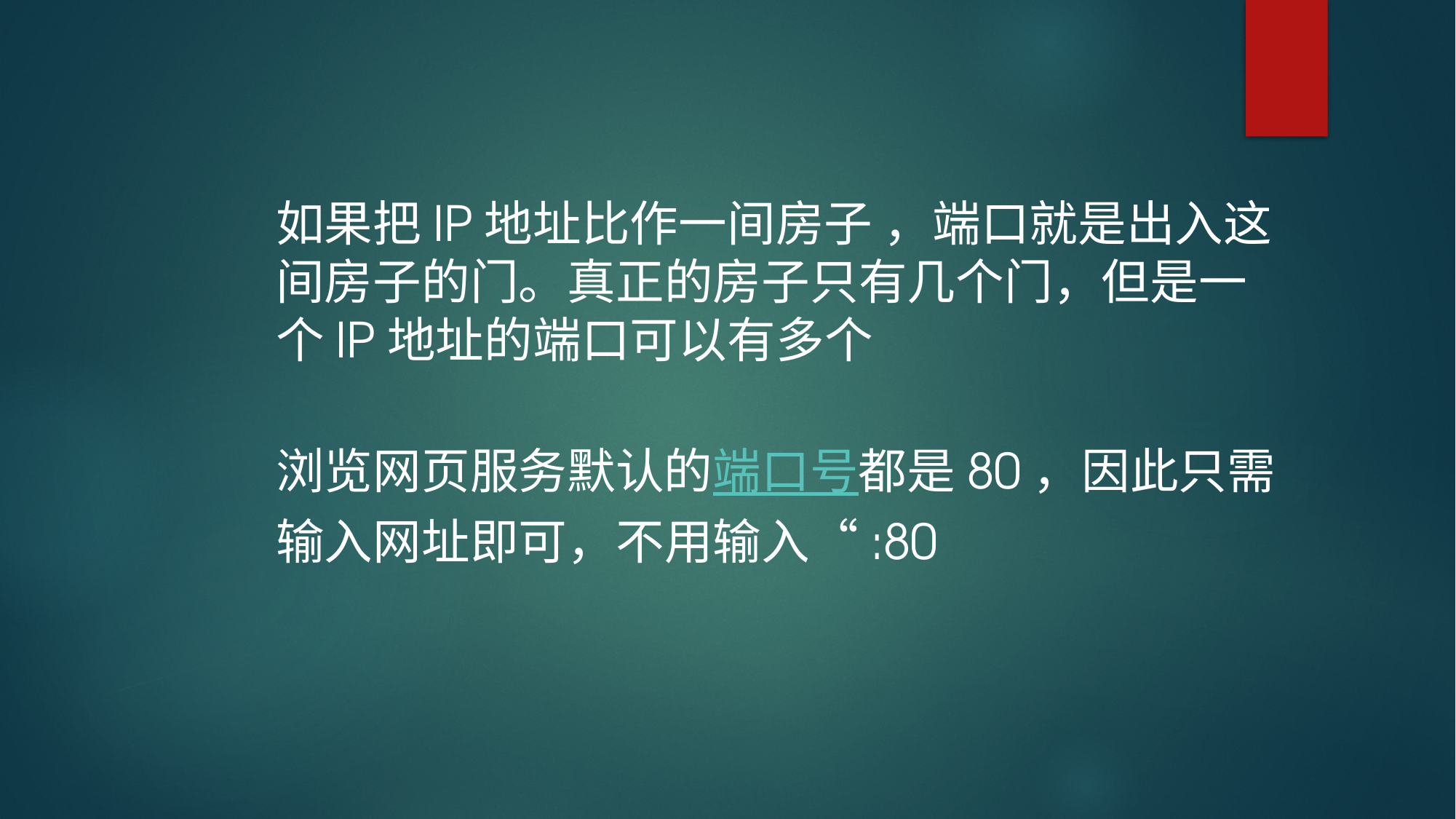

如果把IP地址比作一间房子 ，端口就是出入这间房子的门。真正的房子只有几个门，但是一个IP地址的端口可以有多个

浏览网页服务默认的端口号都是80，因此只需输入网址即可，不用输入“:80